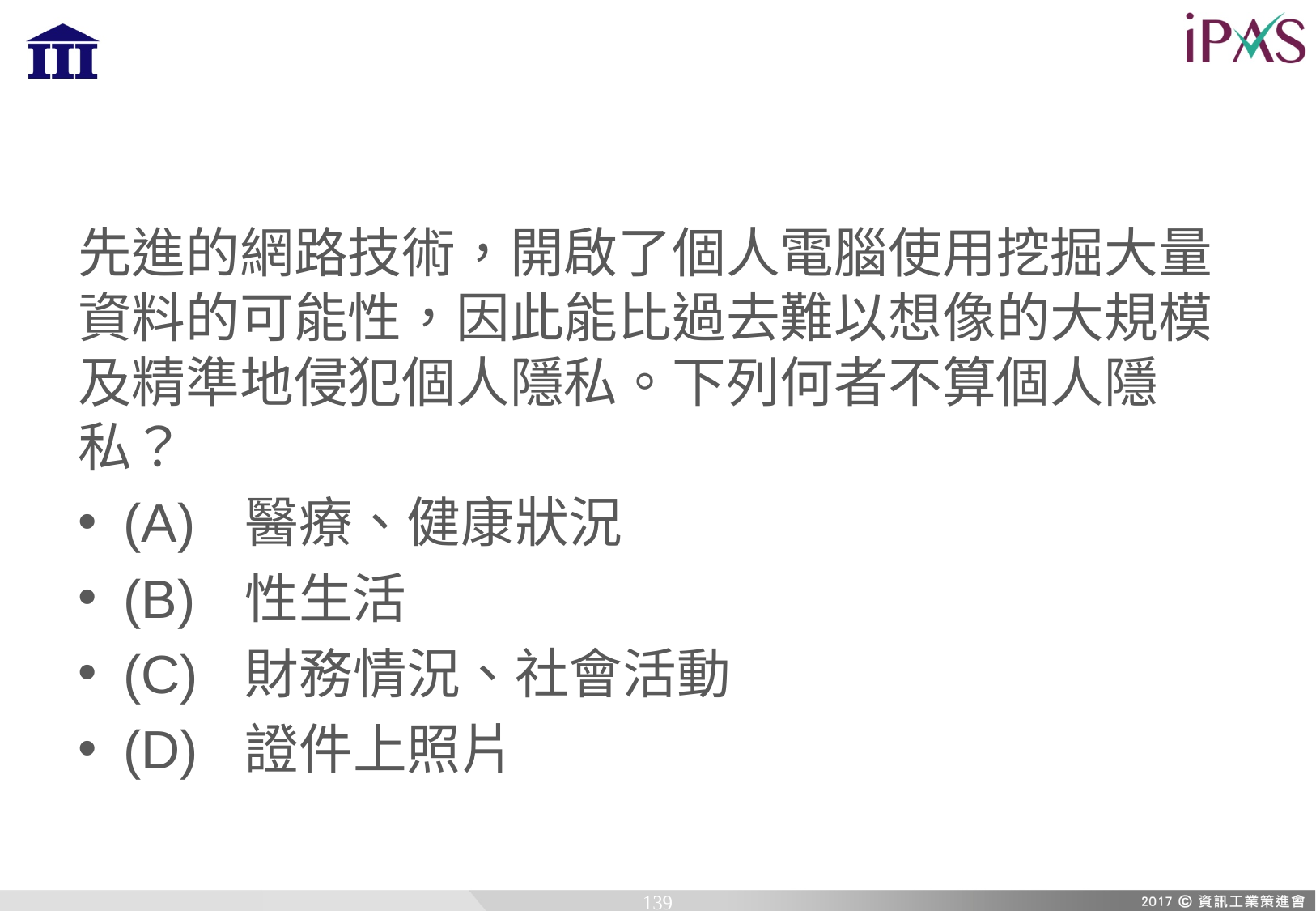

先進的網路技術，開啟了個人電腦使用挖掘大量資料的可能性，因此能比過去難以想像的大規模及精準地侵犯個人隱私。下列何者不算個人隱私？
(A)	醫療、健康狀況
(B)	性生活
(C)	財務情況、社會活動
(D)	證件上照片
139